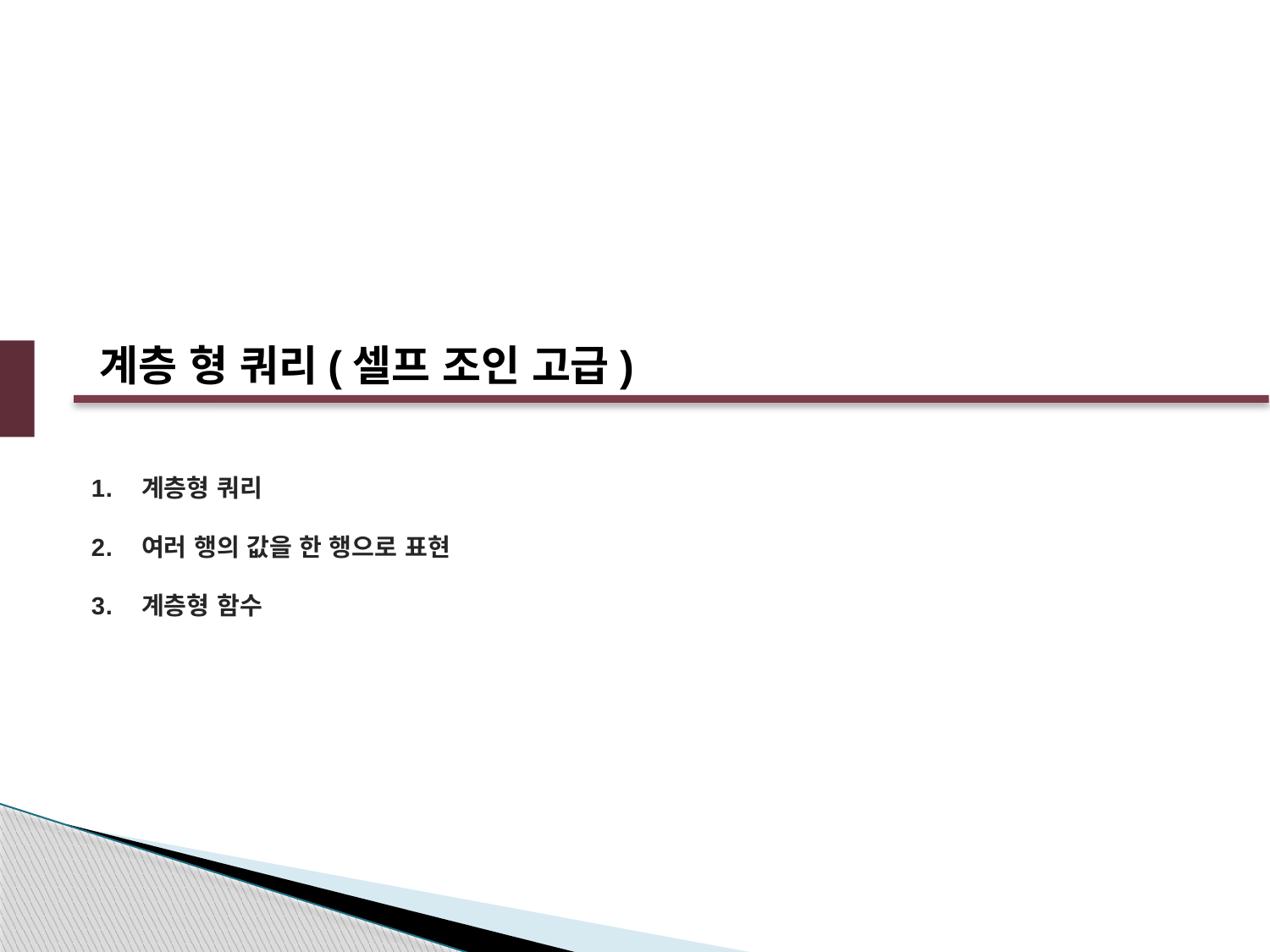

계층 형 쿼리(셀프 조인 고급)

계층형 쿼리
여러 행의 값을 한 행으로 표현
계층형 함수